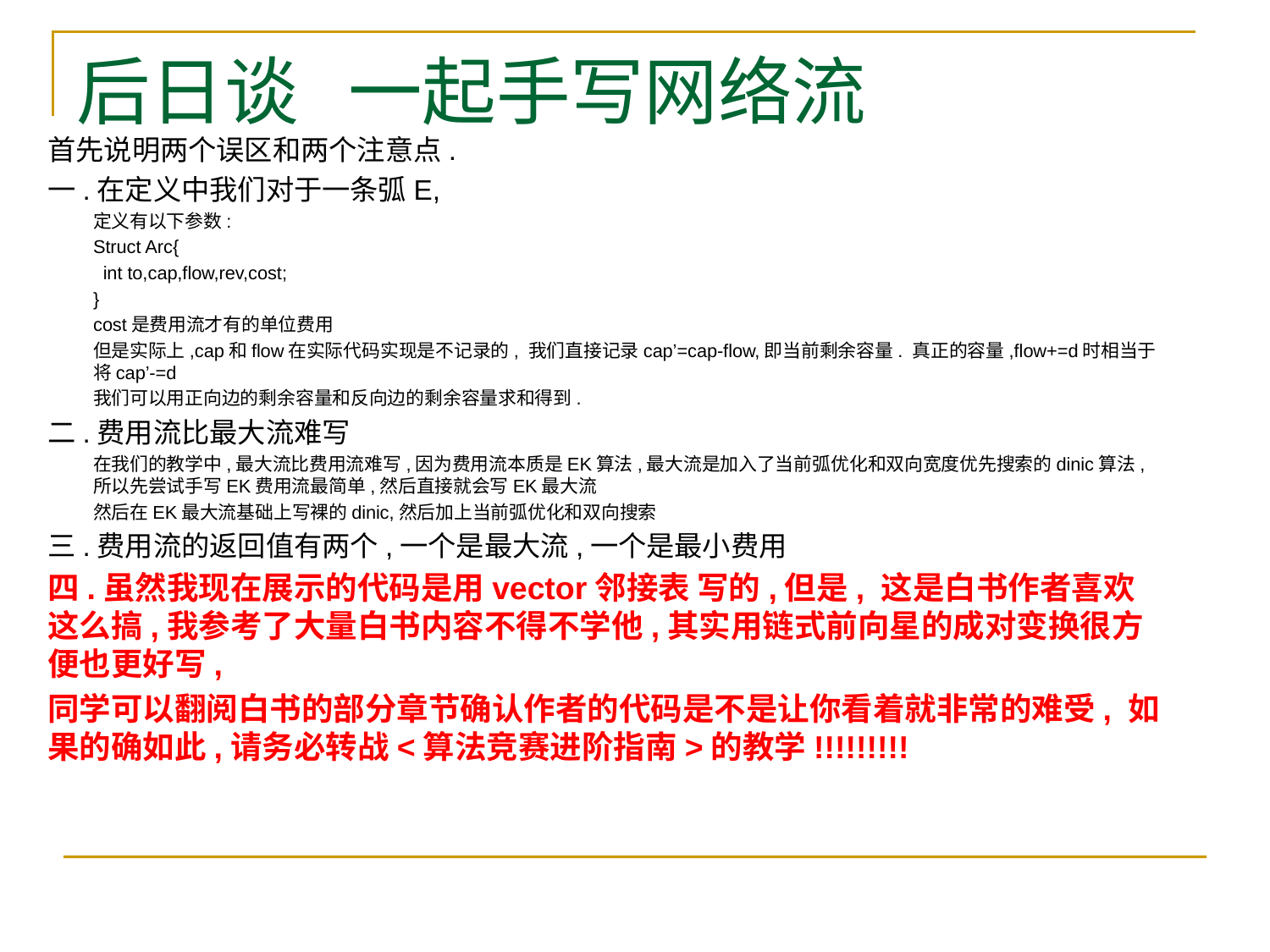

# 后日谈   一起手写网络流
首先说明两个误区和两个注意点.
一.在定义中我们对于一条弧E,
定义有以下参数:
Struct Arc{
  int to,cap,flow,rev,cost;
}
cost是费用流才有的单位费用
但是实际上,cap和flow在实际代码实现是不记录的, 我们直接记录cap’=cap-flow,即当前剩余容量. 真正的容量,flow+=d时相当于将cap’-=d
我们可以用正向边的剩余容量和反向边的剩余容量求和得到.
二.费用流比最大流难写
在我们的教学中,最大流比费用流难写,因为费用流本质是EK算法,最大流是加入了当前弧优化和双向宽度优先搜索的dinic算法,所以先尝试手写EK费用流最简单,然后直接就会写EK最大流
然后在EK最大流基础上写裸的dinic,然后加上当前弧优化和双向搜索
三.费用流的返回值有两个,一个是最大流,一个是最小费用
四.虽然我现在展示的代码是用vector邻接表 写的,但是, 这是白书作者喜欢这么搞,我参考了大量白书内容不得不学他,其实用链式前向星的成对变换很方便也更好写,
同学可以翻阅白书的部分章节确认作者的代码是不是让你看着就非常的难受, 如果的确如此,请务必转战<算法竞赛进阶指南>的教学!!!!!!!!!